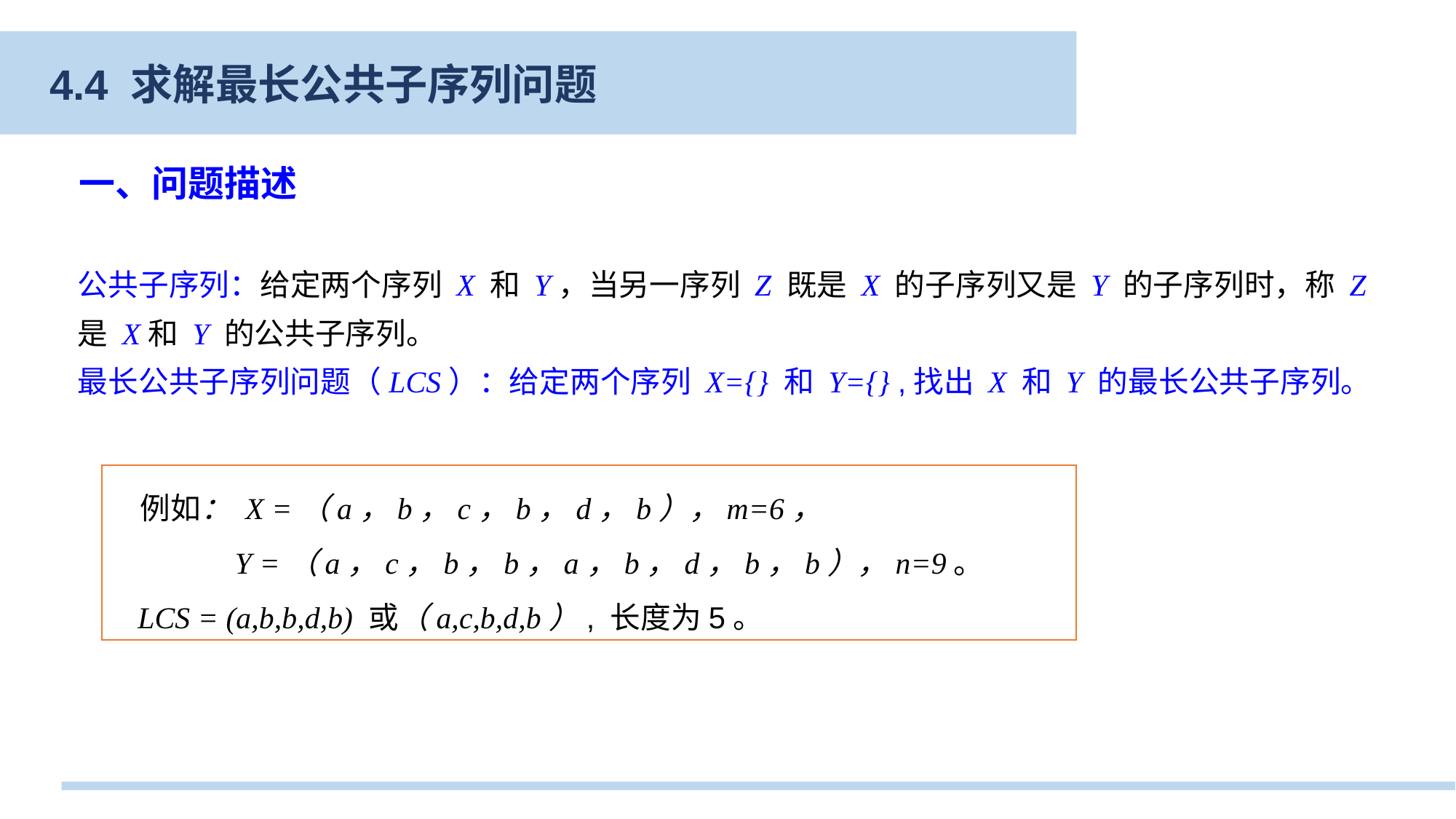

4.4 求解最长公共子序列问题
一、问题描述
公共子序列：给定两个序列 X 和 Y，当另一序列 Z 既是 X 的子序列又是 Y 的子序列时，称 Z 是 X和 Y 的公共子序列。
最长公共子序列问题（LCS）：给定两个序列 X={} 和 Y={} ,找出 X 和 Y 的最长公共子序列。
   例如： X =（a，b，c，b，d，b），m=6，
                Y =（a，c，b，b，a，b，d，b，b），n=9。
   LCS = (a,b,b,d,b) 或（a,c,b,d,b）, 长度为5。